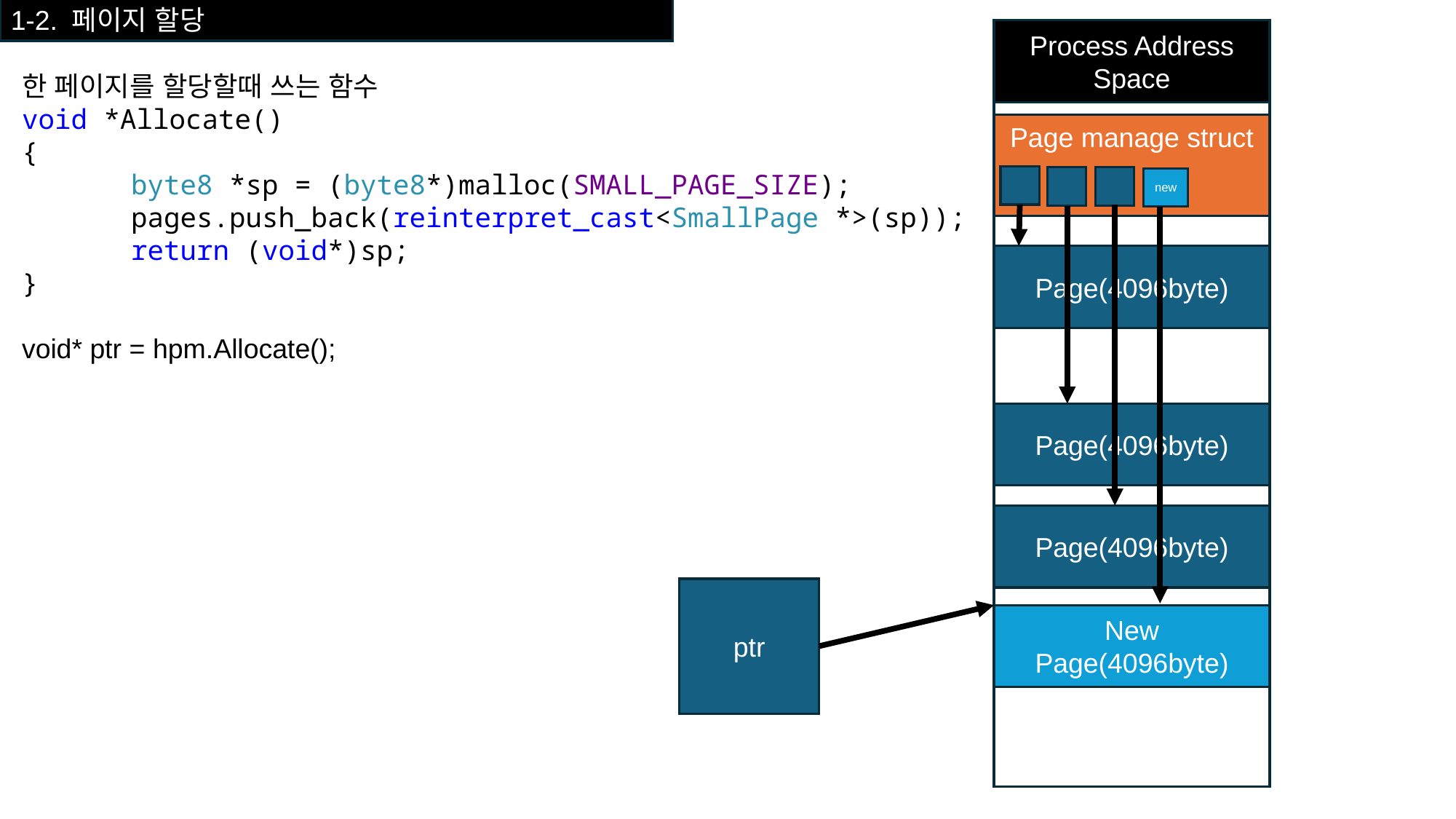

1-2. 페이지 할당
Process Address Space
한 페이지를 할당할때 쓰는 함수
void *Allocate()
{
	byte8 *sp = (byte8*)malloc(SMALL_PAGE_SIZE);
	pages.push_back(reinterpret_cast<SmallPage *>(sp));
	return (void*)sp;
}

void* ptr = hpm.Allocate();

Page manage struct

new
Page(4096byte)
Page(4096byte)
Page(4096byte)
ptr
New Page(4096byte)